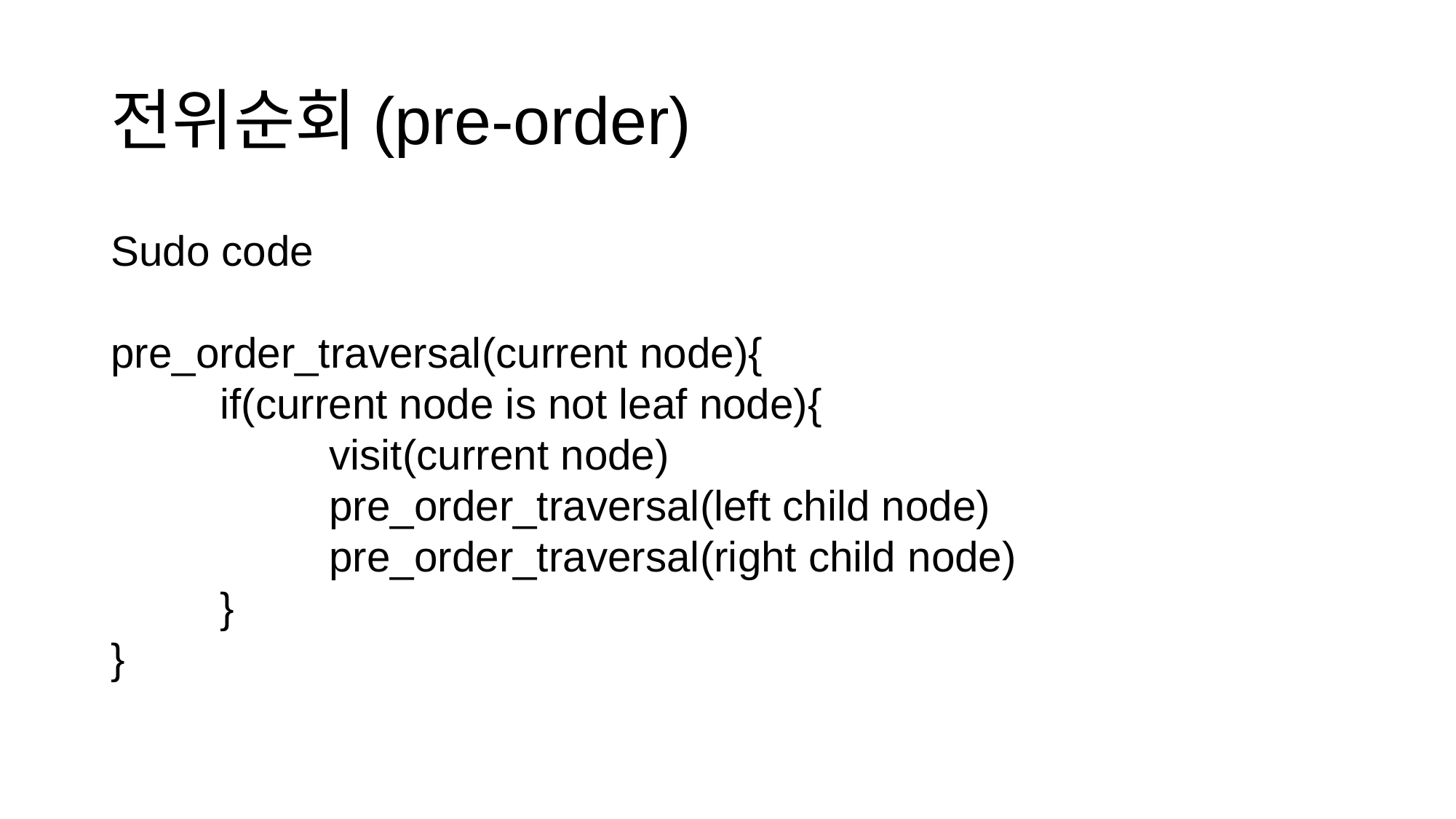

# 전위순회(pre-order)
Sudo code

pre_order_traversal(current node){
	if(current node is not leaf node){
		visit(current node)
		pre_order_traversal(left child node)
		pre_order_traversal(right child node)
	}
}